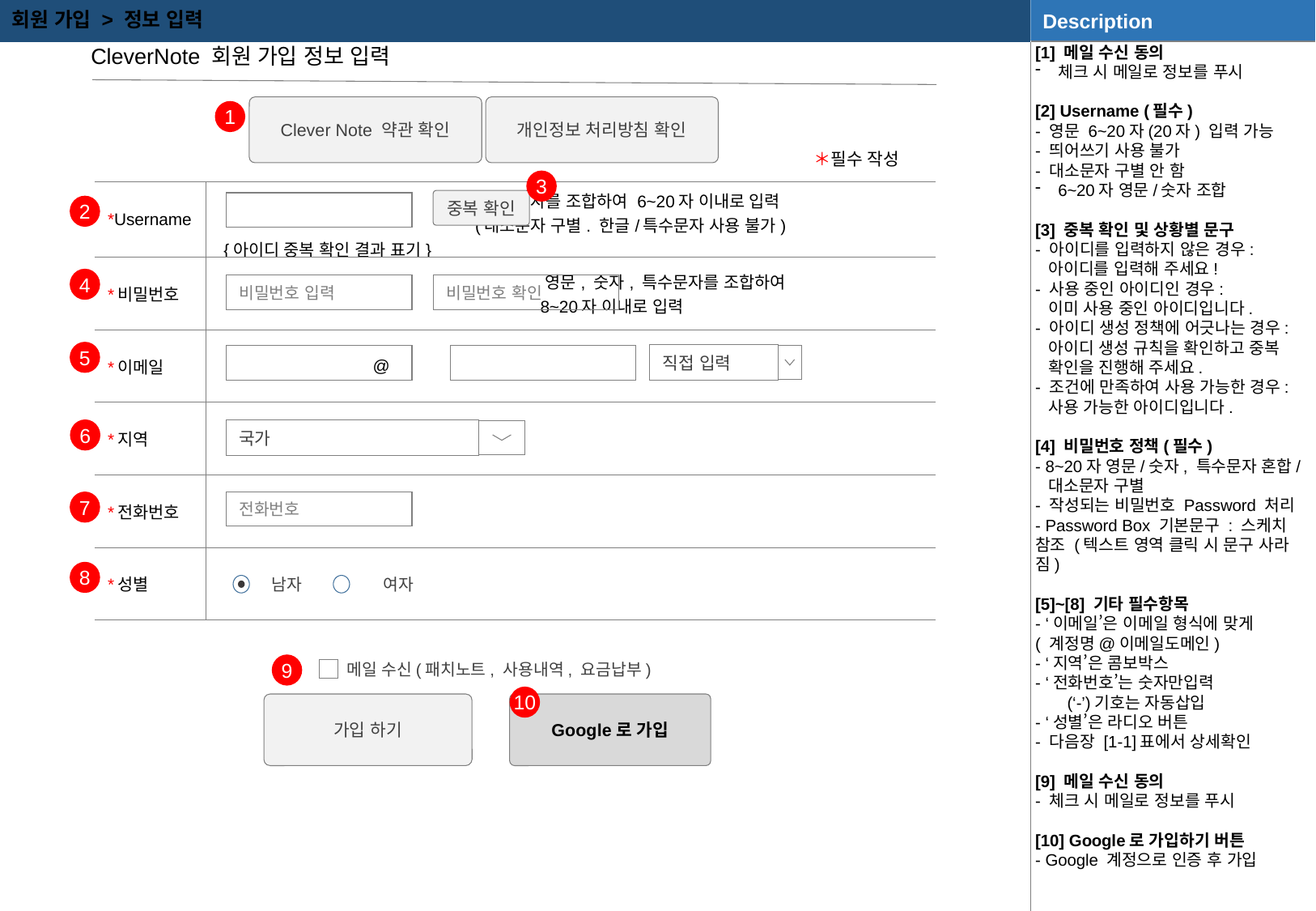

회원 가입 > 정보 입력
[1] 메일 수신 동의
체크 시 메일로 정보를 푸시

[2] Username (필수)
- 영문 6~20자(20자) 입력 가능
- 띄어쓰기 사용 불가
- 대소문자 구별 안 함
6~20자 영문/숫자 조합

[3] 중복 확인 및 상황별 문구
- 아이디를 입력하지 않은 경우:
  아이디를 입력해 주세요!
- 사용 중인 아이디인 경우:
  이미 사용 중인 아이디입니다.
- 아이디 생성 정책에 어긋나는 경우:
  아이디 생성 규칙을 확인하고 중복
  확인을 진행해 주세요.
- 조건에 만족하여 사용 가능한 경우:
  사용 가능한 아이디입니다.

[4] 비밀번호 정책(필수)
- 8~20자 영문/숫자, 특수문자 혼합/
  대소문자 구별
- 작성되는 비밀번호 Password 처리
- Password Box 기본문구 : 스케치 참조 (텍스트 영역 클릭 시 문구 사라짐)

[5]~[8] 기타 필수항목
- ‘이메일’은 이메일 형식에 맞게
( 계정명@이메일도메인)
- ‘지역’은 콤보박스
- ‘전화번호’는 숫자만입력
      (‘-’)기호는 자동삽입
- ‘성별’은 라디오 버튼
- 다음장 [1-1]표에서 상세확인
[9] 메일 수신 동의
- 체크 시 메일로 정보를 푸시

[10] Google로 가입하기 버튼
- Google 계정으로 인증 후 가입

CleverNote 회원 가입 정보 입력
Clever Note 약관 확인
개인정보 처리방침 확인
1
＊필수 작성
3
| \*Username | 영문 숫자를 조합하여 6~20자 이내로 입력 (대소문자 구별. 한글/특수문자 사용 불가) {아이디 중복 확인 결과 표기} |
| --- | --- |
| \*비밀번호 | 영문, 숫자, 특수문자를 조합하여 8~20자 이내로 입력 |
| \*이메일 | @ |
| \*지역 |  |
| \*전화번호 |  |
| \*성별 |  |
중복 확인

2
3
4
비밀번호 입력
비밀번호 확인
5
직접 입력

6
국가

7
전화번호
8
남자
여자

메일 수신(패치노트, 사용내역, 요금납부)

9
10
가입 하기
Google로 가입